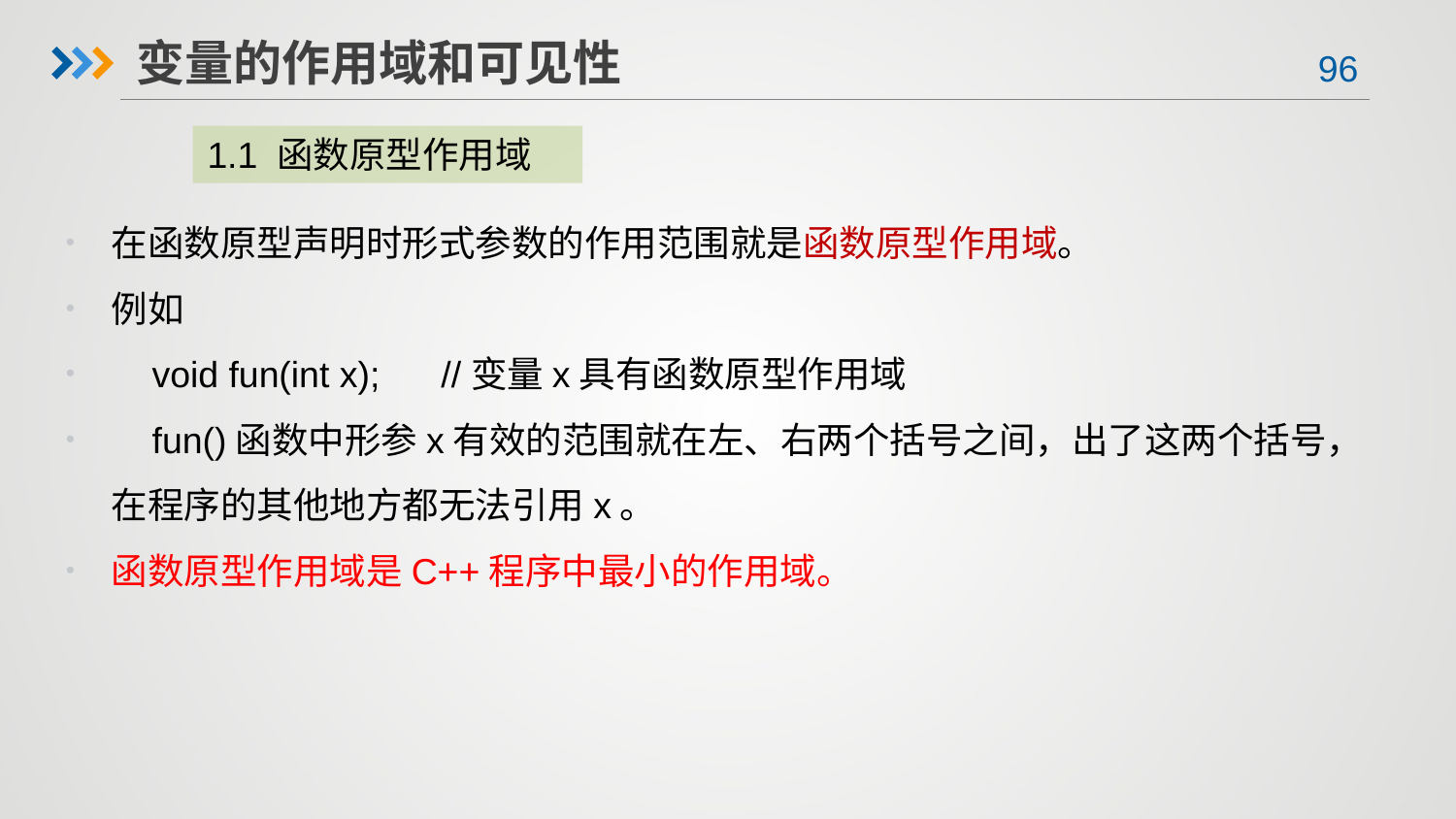

变量的作用域和可见性
1.1 函数原型作用域
在函数原型声明时形式参数的作用范围就是函数原型作用域。
例如
    void fun(int x);      //变量x具有函数原型作用域
    fun()函数中形参x有效的范围就在左、右两个括号之间，出了这两个括号，在程序的其他地方都无法引用x。
函数原型作用域是C++程序中最小的作用域。